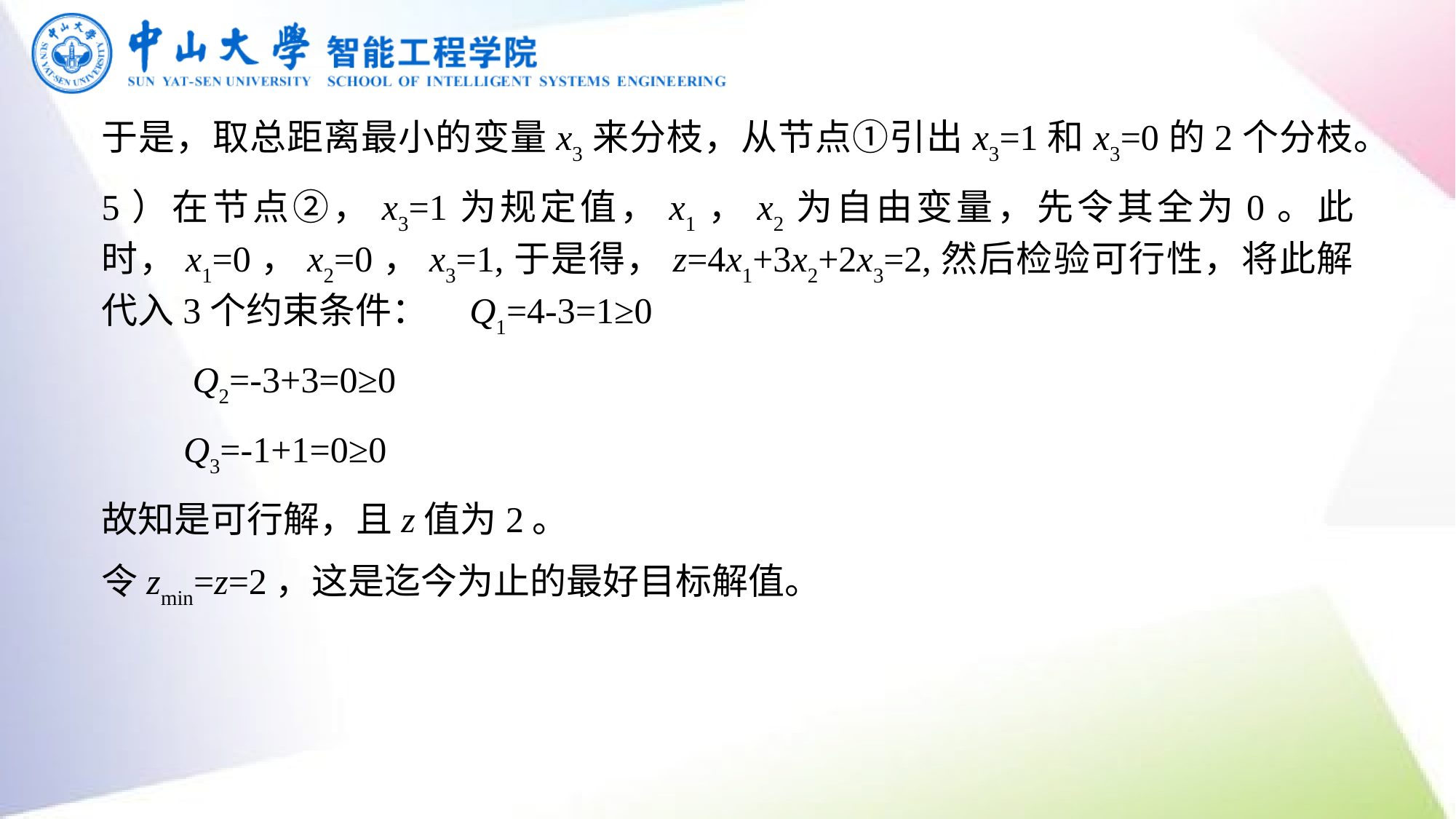

于是，取总距离最小的变量x3来分枝，从节点①引出x3=1和x3=0的2个分枝。
5）在节点②，x3=1为规定值，x1，x2为自由变量，先令其全为0。此时，x1=0，x2=0，x3=1,于是得，z=4x1+3x2+2x3=2,然后检验可行性，将此解代入3个约束条件：    Q1=4-3=1≥0
          Q2=-3+3=0≥0
         Q3=-1+1=0≥0
故知是可行解，且z值为2。
令zmin=z=2，这是迄今为止的最好目标解值。